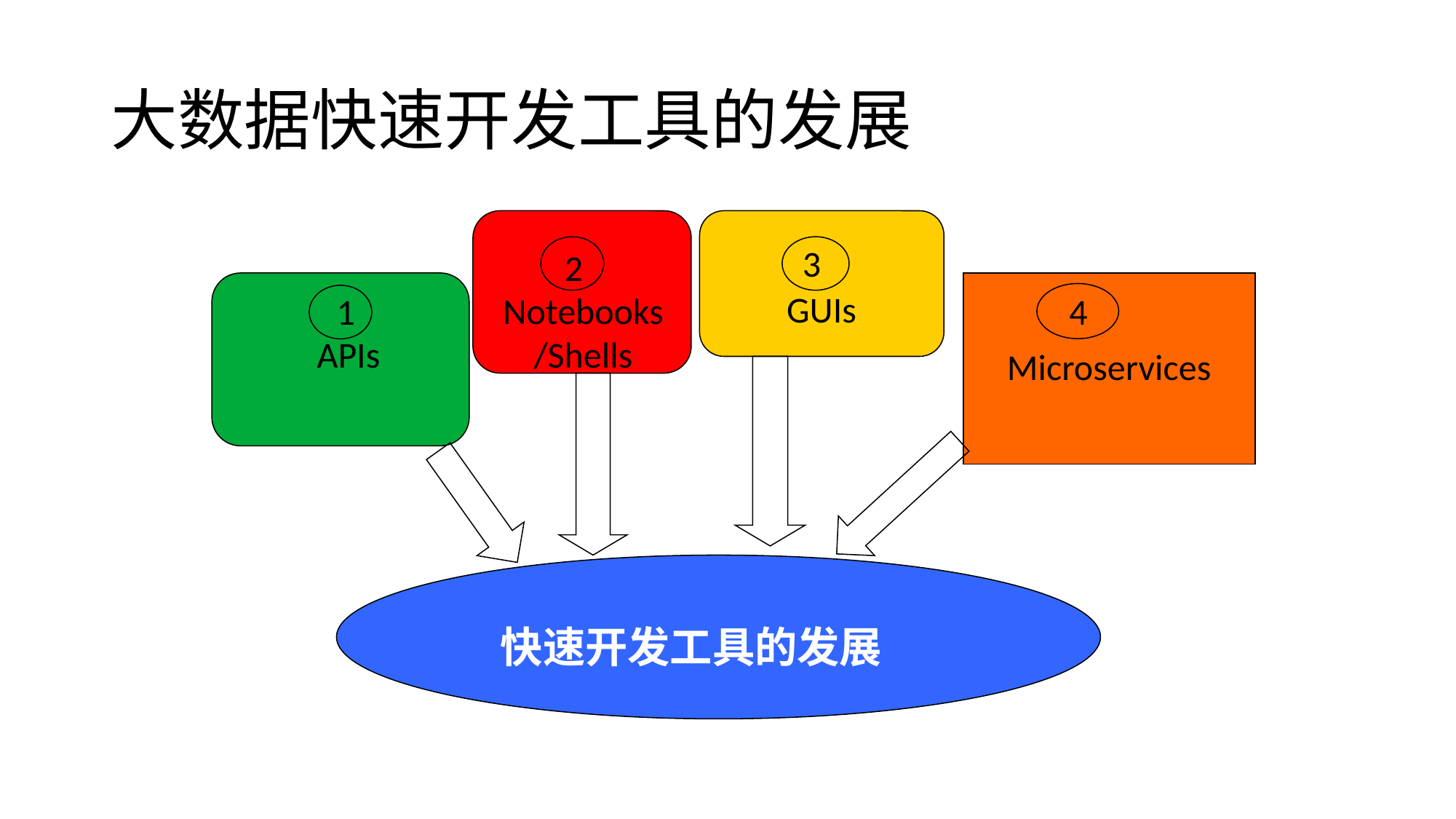

# 大数据快速开发工具的发展

3

2

Microservices
GUIs
Notebooks
/Shells
1

4

APIs

快速开发工具的发展